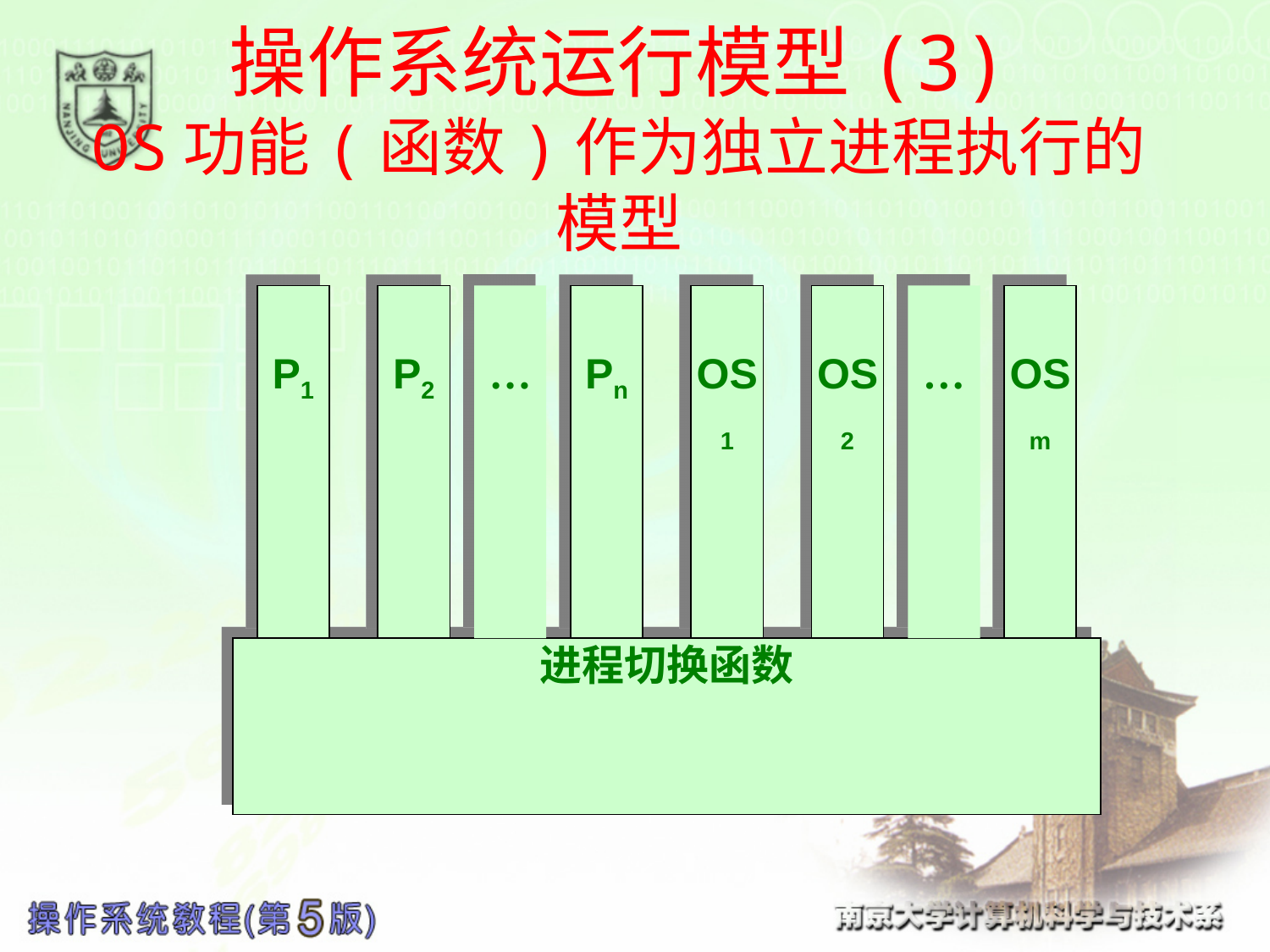

# 操作系统运行模型(3) OS功能(函数)作为独立进程执行的模型

P1

P2

…

Pn

OS1

OS2

…

OSm
进程切换函数